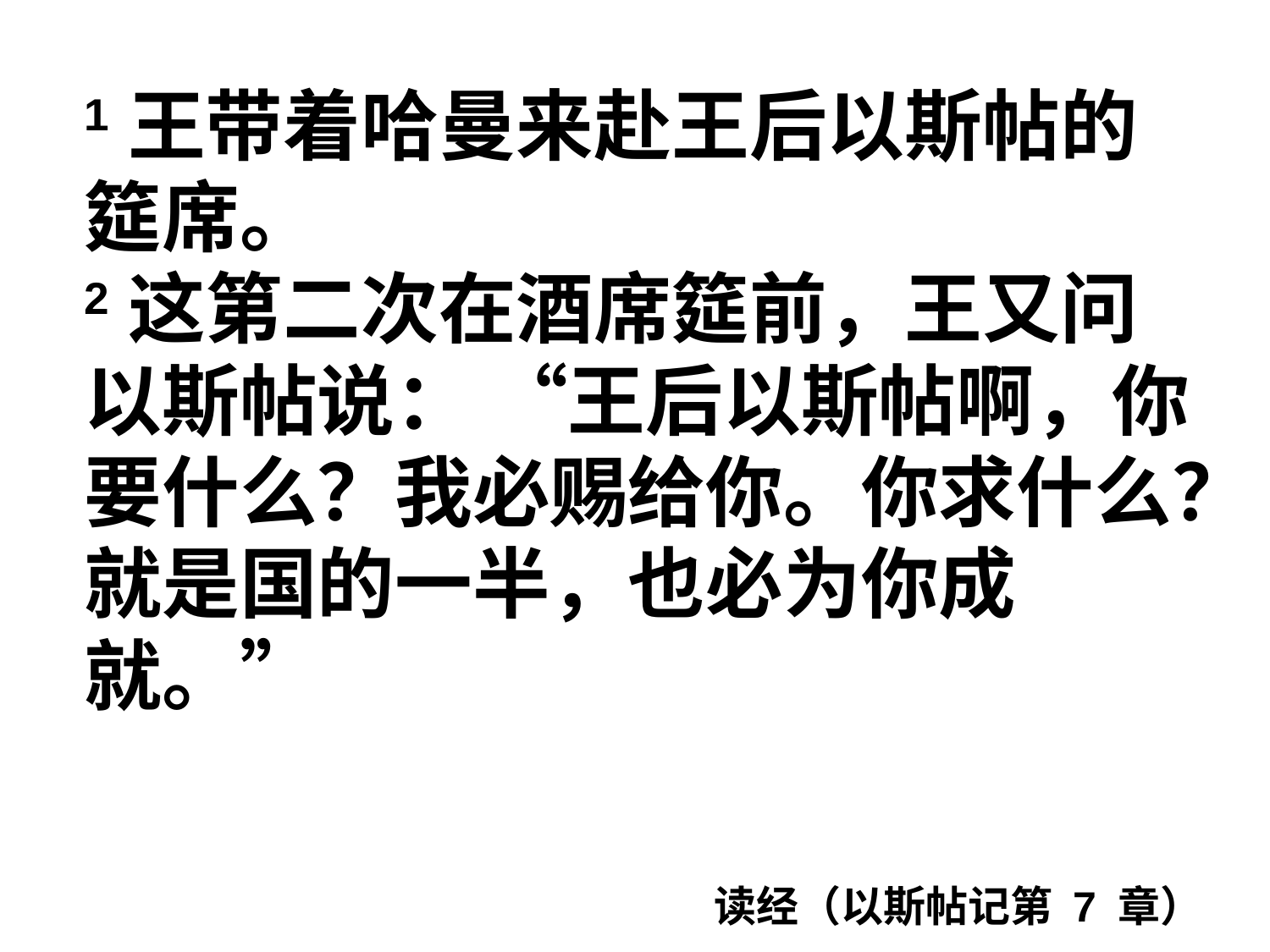

1王带着哈曼来赴王后以斯帖的筵席。
2这第二次在酒席筵前，王又问以斯帖说： “王后以斯帖啊，你要什么？我必赐给你。你求什么？就是国的一半，也必为你成就。”
读经（以斯帖记第 7 章）